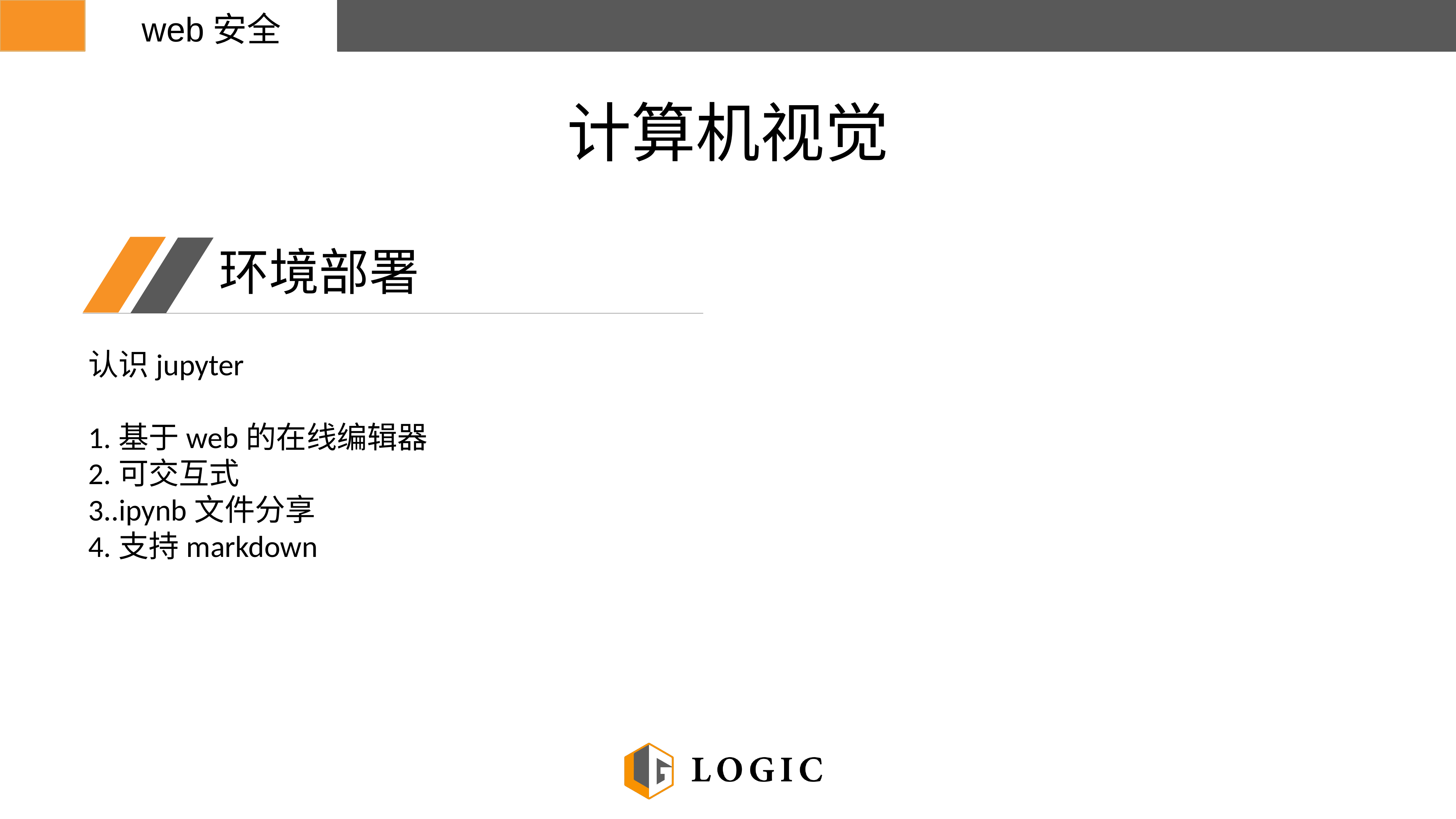

web安全
计算机视觉

环境部署
认识jupyter

1.基于web的在线编辑器
2.可交互式
3..ipynb文件分享
4.支持markdown